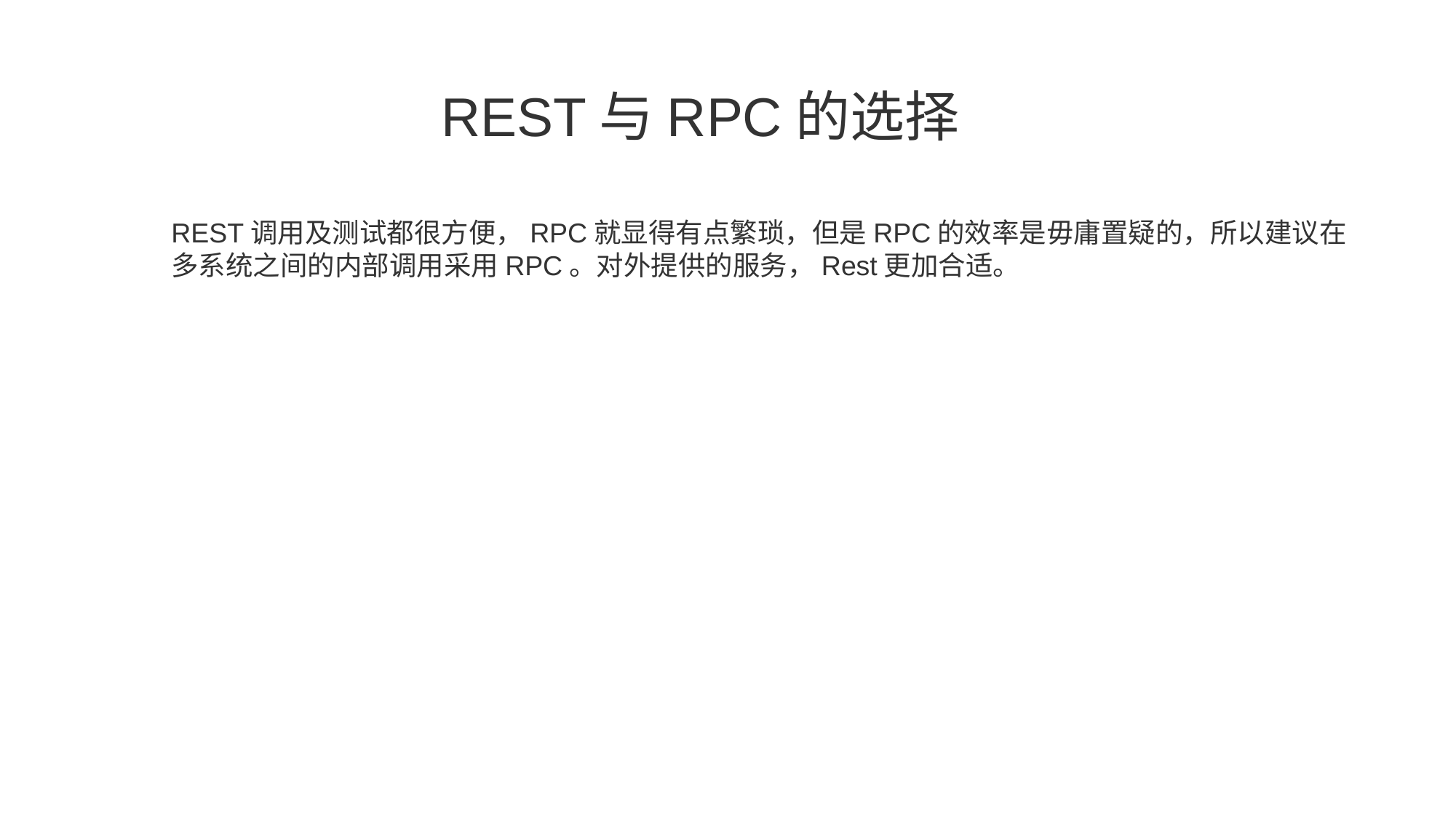

REST与RPC的选择
REST调用及测试都很方便，RPC就显得有点繁琐，但是RPC的效率是毋庸置疑的，所以建议在多系统之间的内部调用采用RPC。对外提供的服务，Rest更加合适。